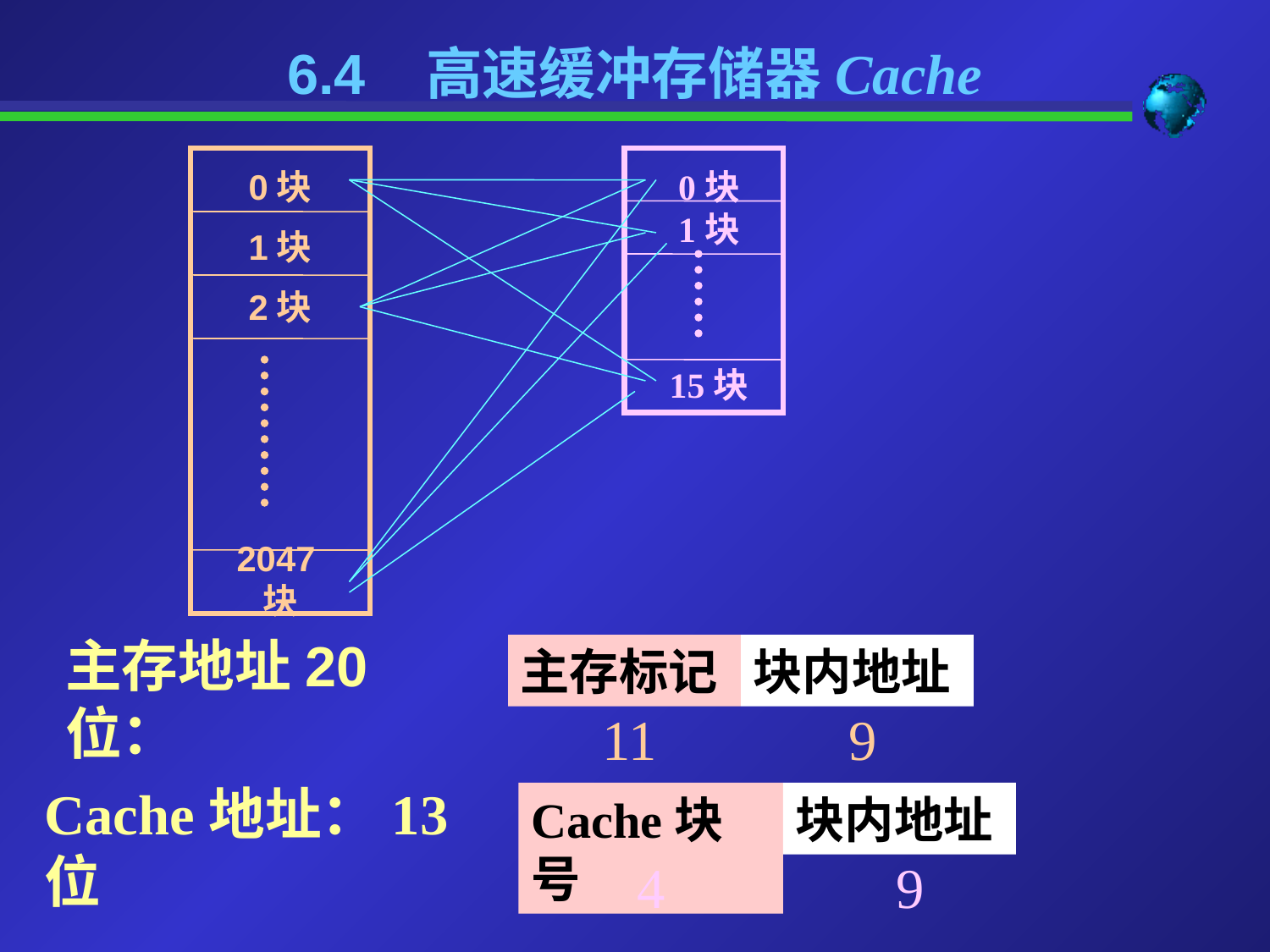

6.4   高速缓冲存储器Cache

0块
1块
2块

2047块

0块
1块

15块

主存地址20位：
主存标记
块内地址
11
9
Cache地址：13位
Cache块号
块内地址
4
9
64